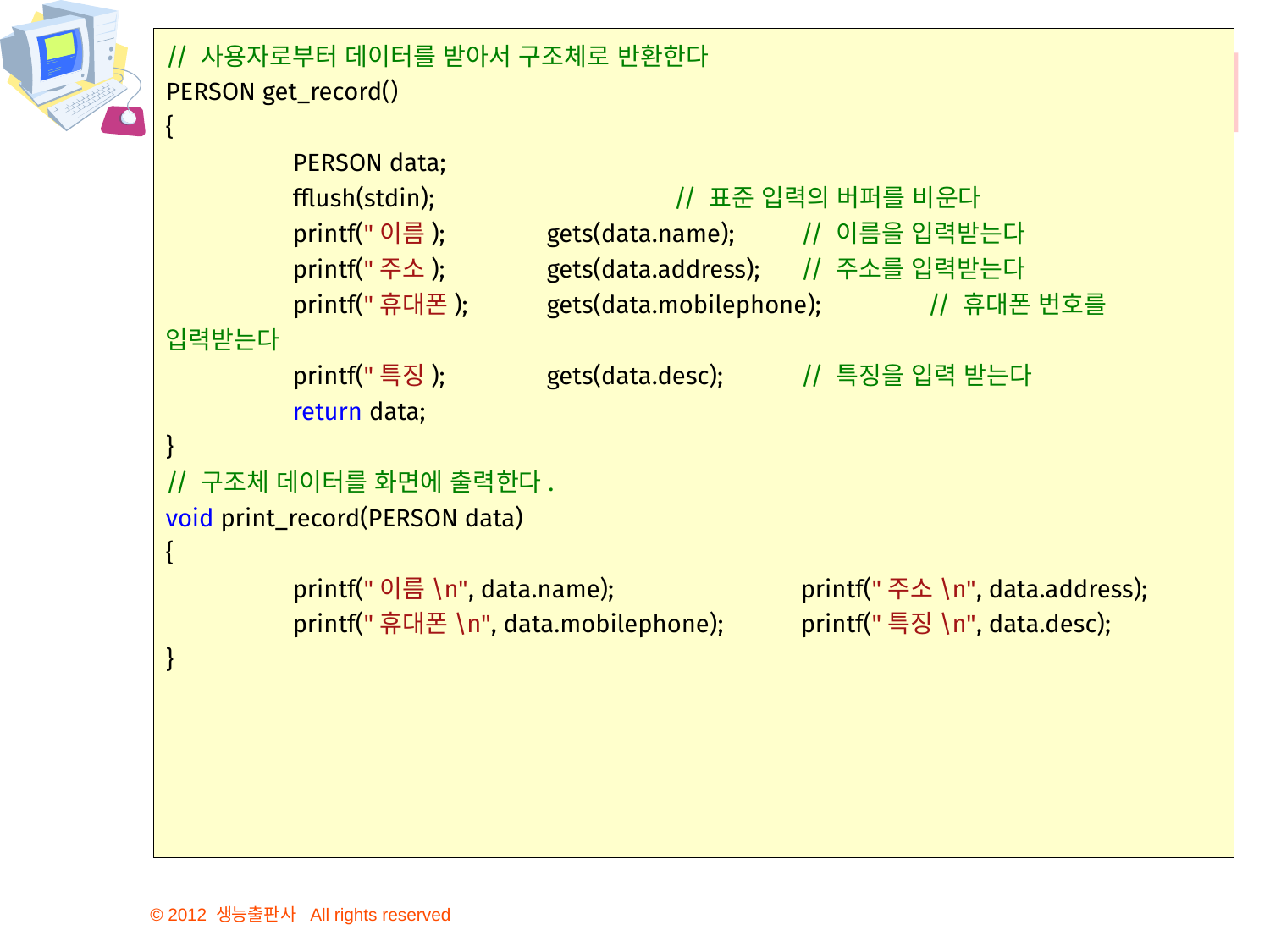

// 사용자로부터 데이터를 받아서 구조체로 반환한다
PERSON get_record()
{
	PERSON data;
	fflush(stdin);		// 표준 입력의 버퍼를 비운다
	printf("이름); 	gets(data.name);	// 이름을 입력받는다
	printf("주소);	gets(data.address);	// 주소를 입력받는다
	printf("휴대폰);	gets(data.mobilephone);	// 휴대폰 번호를 입력받는다
	printf("특징);	gets(data.desc);	// 특징을 입력 받는다
	return data;
}
// 구조체 데이터를 화면에 출력한다.
void print_record(PERSON data)
{
	printf("이름\n", data.name);		printf("주소\n", data.address);
	printf("휴대폰\n", data.mobilephone);	printf("특징\n", data.desc);
}
# 예제